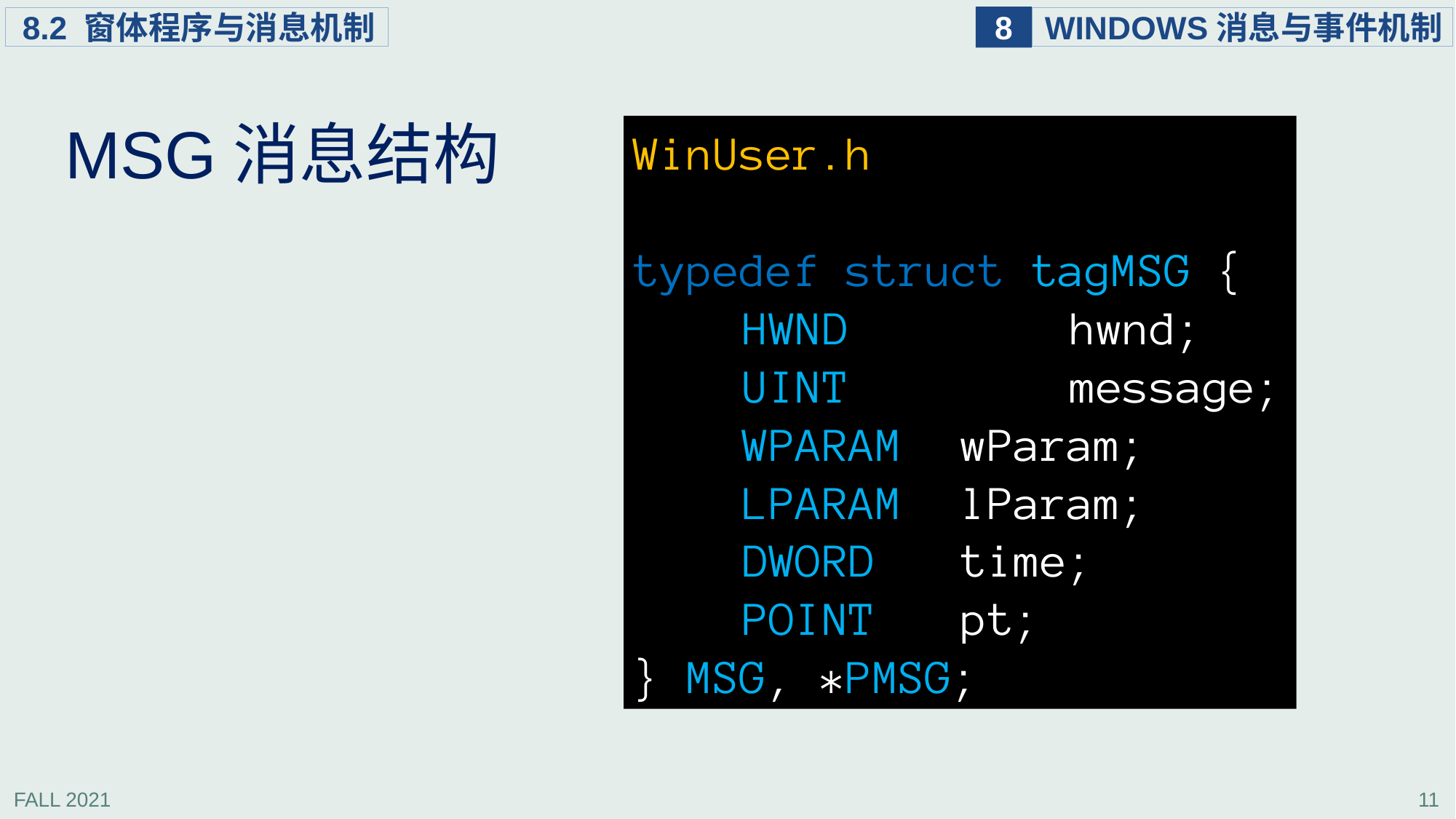

MSG消息结构
WinUser.h

typedef struct tagMSG {
	HWND 		hwnd;
	UINT 		message;
	WPARAM 	wParam;
	LPARAM 	lParam;
	DWORD 	time;
	POINT 	pt;
} MSG, *PMSG;